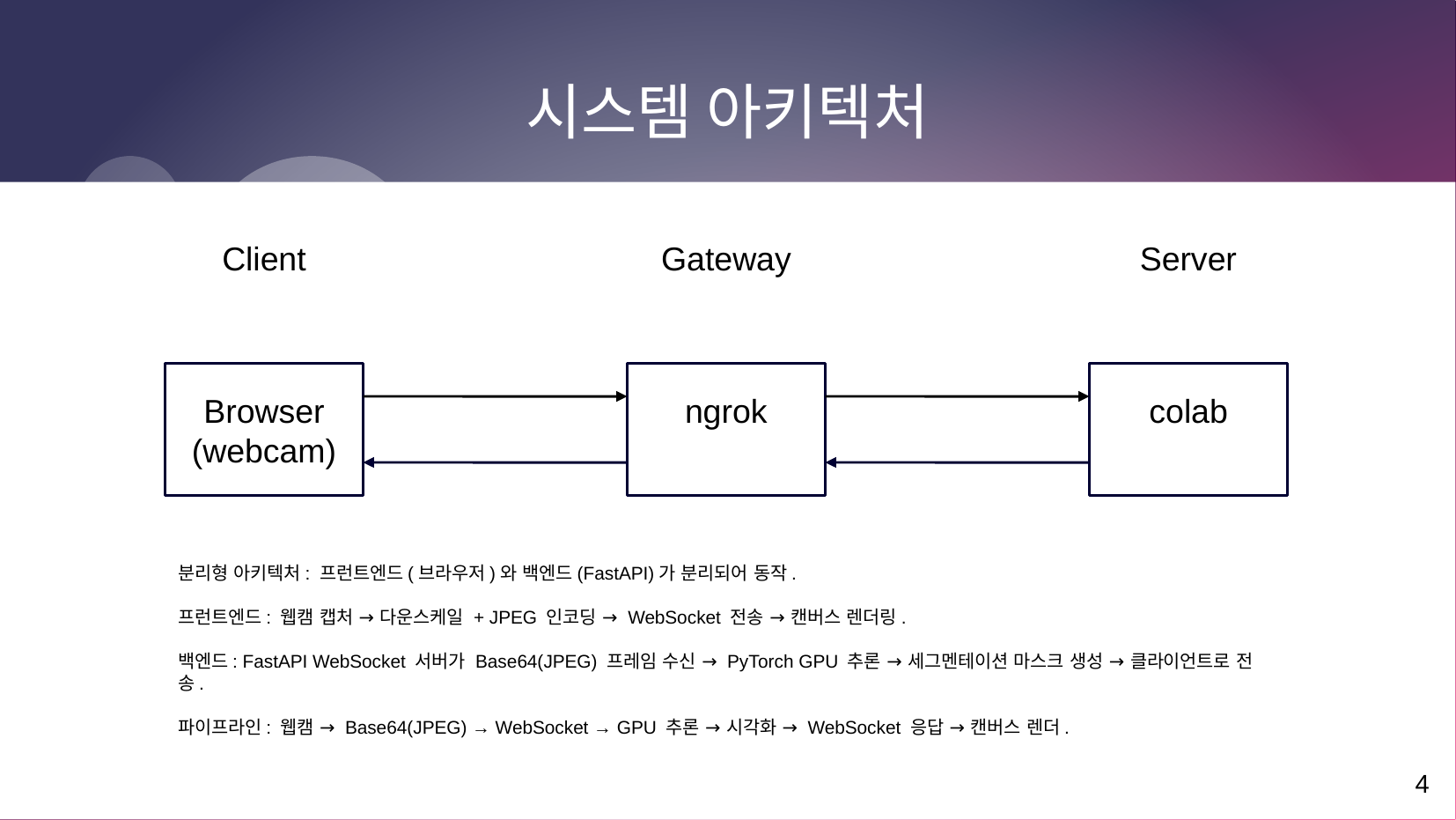

4
# 시스템 아키텍처

Client
Gateway
Server
Browser
(webcam)
ngrok

colab

분리형 아키텍처: 프런트엔드(브라우저)와 백엔드(FastAPI)가 분리되어 동작.

프런트엔드: 웹캠 캡처 → 다운스케일 + JPEG 인코딩 → WebSocket 전송 → 캔버스 렌더링.

백엔드: FastAPI WebSocket 서버가 Base64(JPEG) 프레임 수신 → PyTorch GPU 추론 → 세그멘테이션 마스크 생성 → 클라이언트로 전송.

파이프라인: 웹캠 → Base64(JPEG) → WebSocket → GPU 추론 → 시각화 → WebSocket 응답 → 캔버스 렌더.